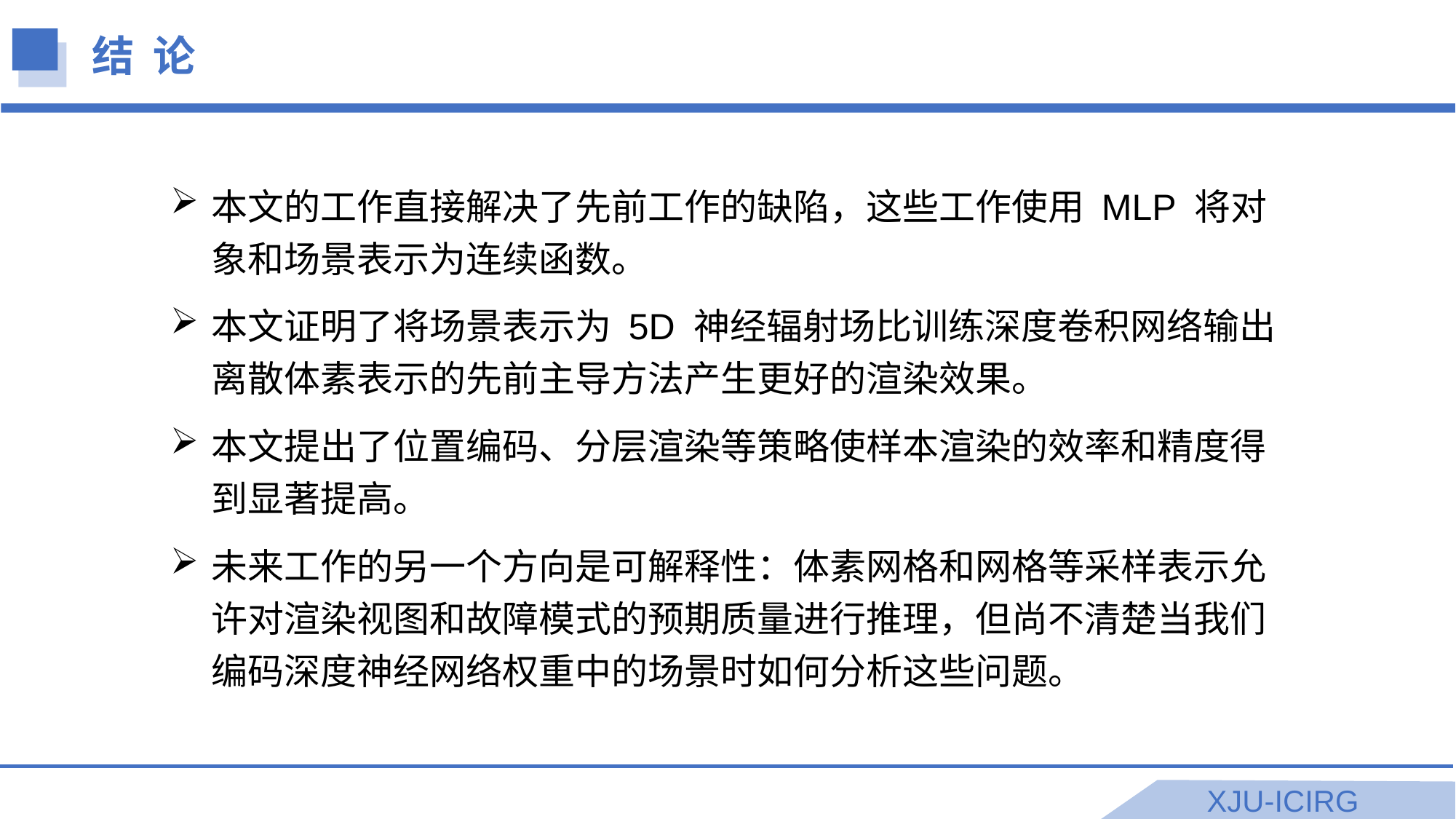

结  论

本文的工作直接解决了先前工作的缺陷，这些工作使用 MLP 将对象和场景表示为连续函数。
本文证明了将场景表示为 5D 神经辐射场比训练深度卷积网络输出离散体素表示的先前主导方法产生更好的渲染效果。
本文提出了位置编码、分层渲染等策略使样本渲染的效率和精度得到显著提高。
未来工作的另一个方向是可解释性：体素网格和网格等采样表示允许对渲染视图和故障模式的预期质量进行推理，但尚不清楚当我们编码深度神经网络权重中的场景时如何分析这些问题。
XJU-ICIRG